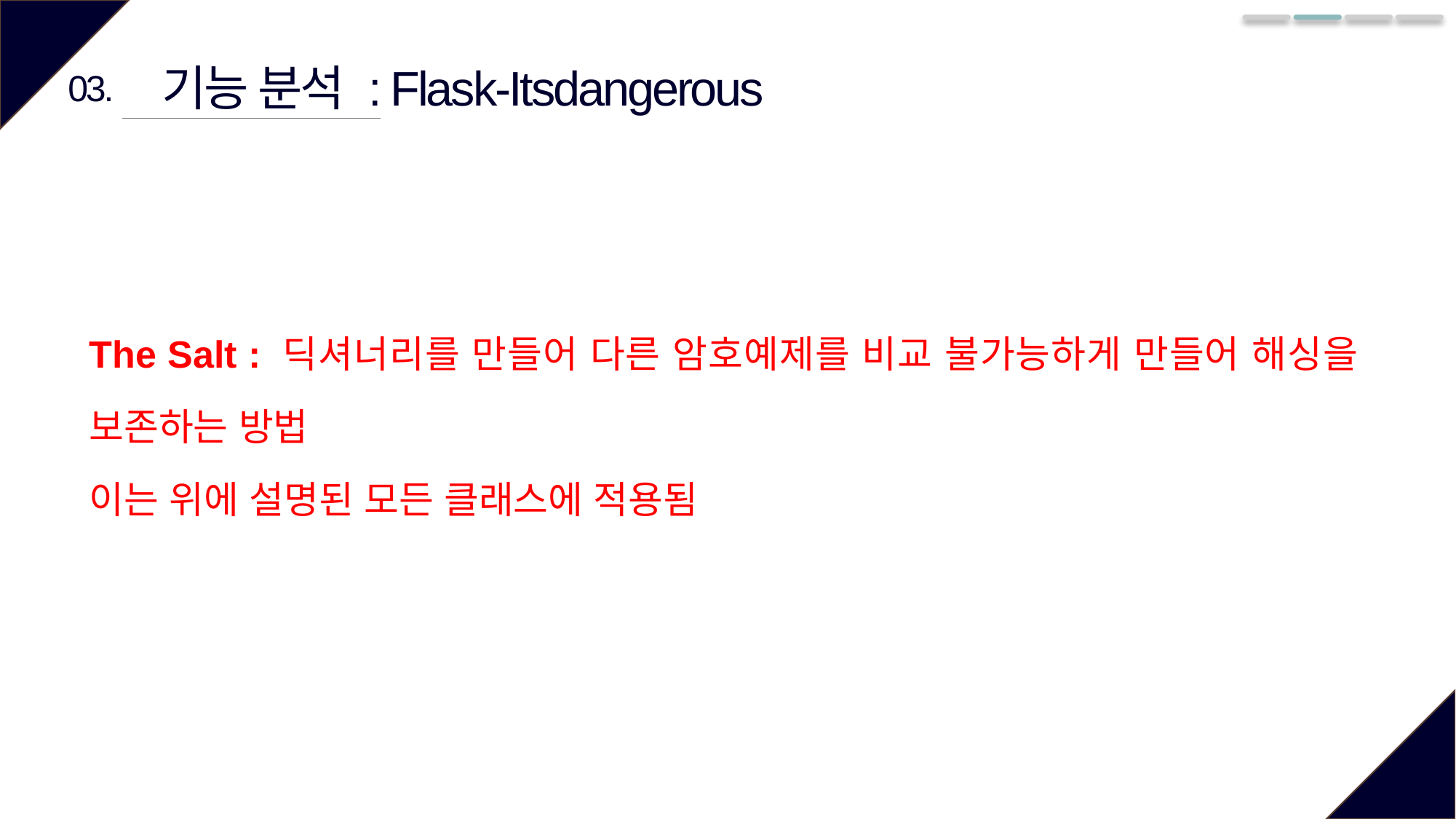

기능 분석 : Flask-Itsdangerous
03.
The Salt : 딕셔너리를 만들어 다른 암호예제를 비교 불가능하게 만들어 해싱을 보존하는 방법
이는 위에 설명된 모든 클래스에 적용됨